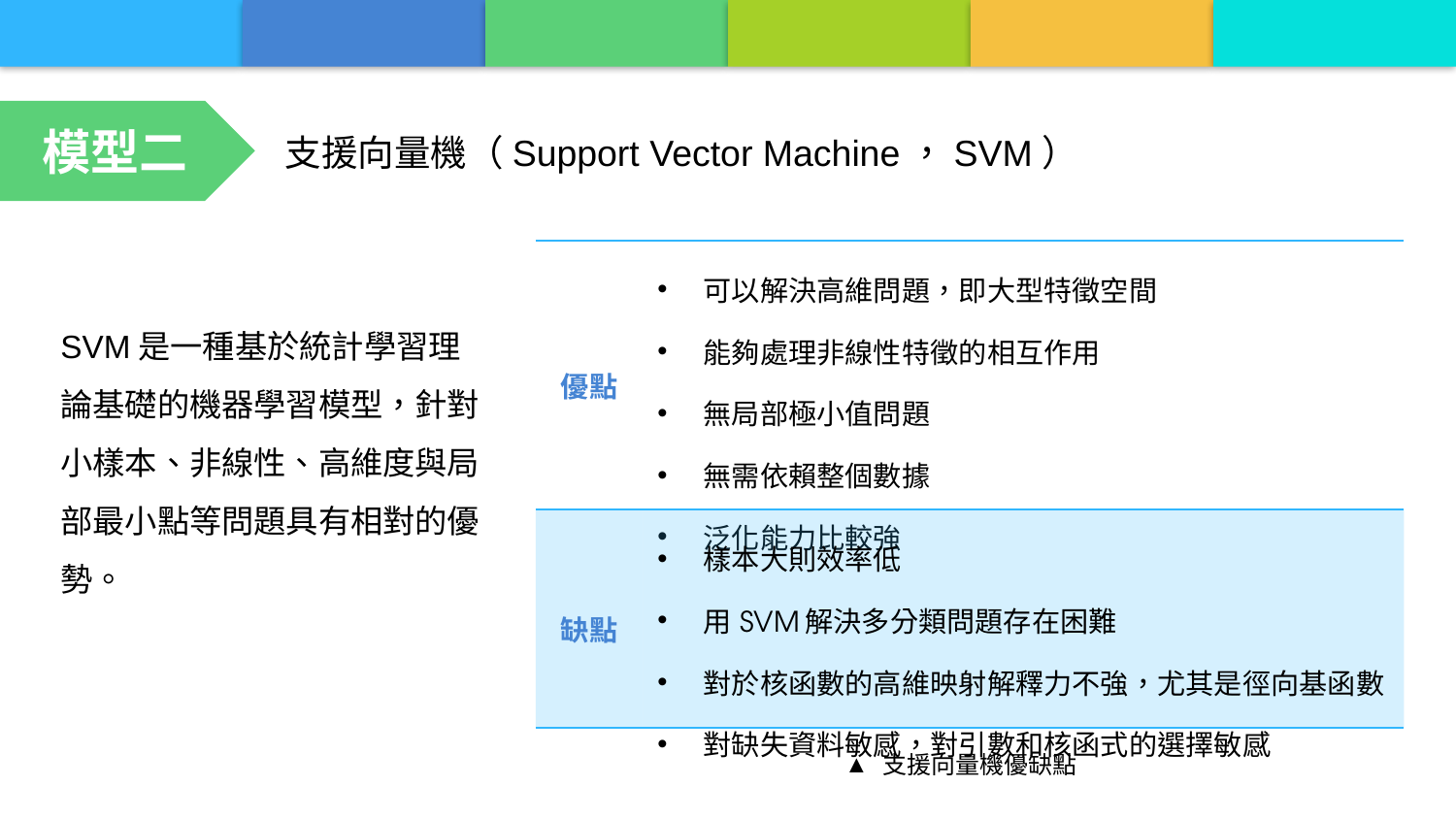

模型二
支援向量機（Support Vector Machine，SVM）
| 優點 | 可以解決高維問題，即大型特徵空間 能夠處理非線性特徵的相互作用 無局部極小值問題 無需依賴整個數據 泛化能力比較強 |
| --- | --- |
| 缺點 | 樣本大則效率低 用SVM解決多分類問題存在困難 對於核函數的高維映射解釋力不強，尤其是徑向基函數 對缺失資料敏感，對引數和核函式的選擇敏感 |
SVM是一種基於統計學習理論基礎的機器學習模型，針對小樣本、非線性、高維度與局部最小點等問題具有相對的優勢。
 支援向量機優缺點